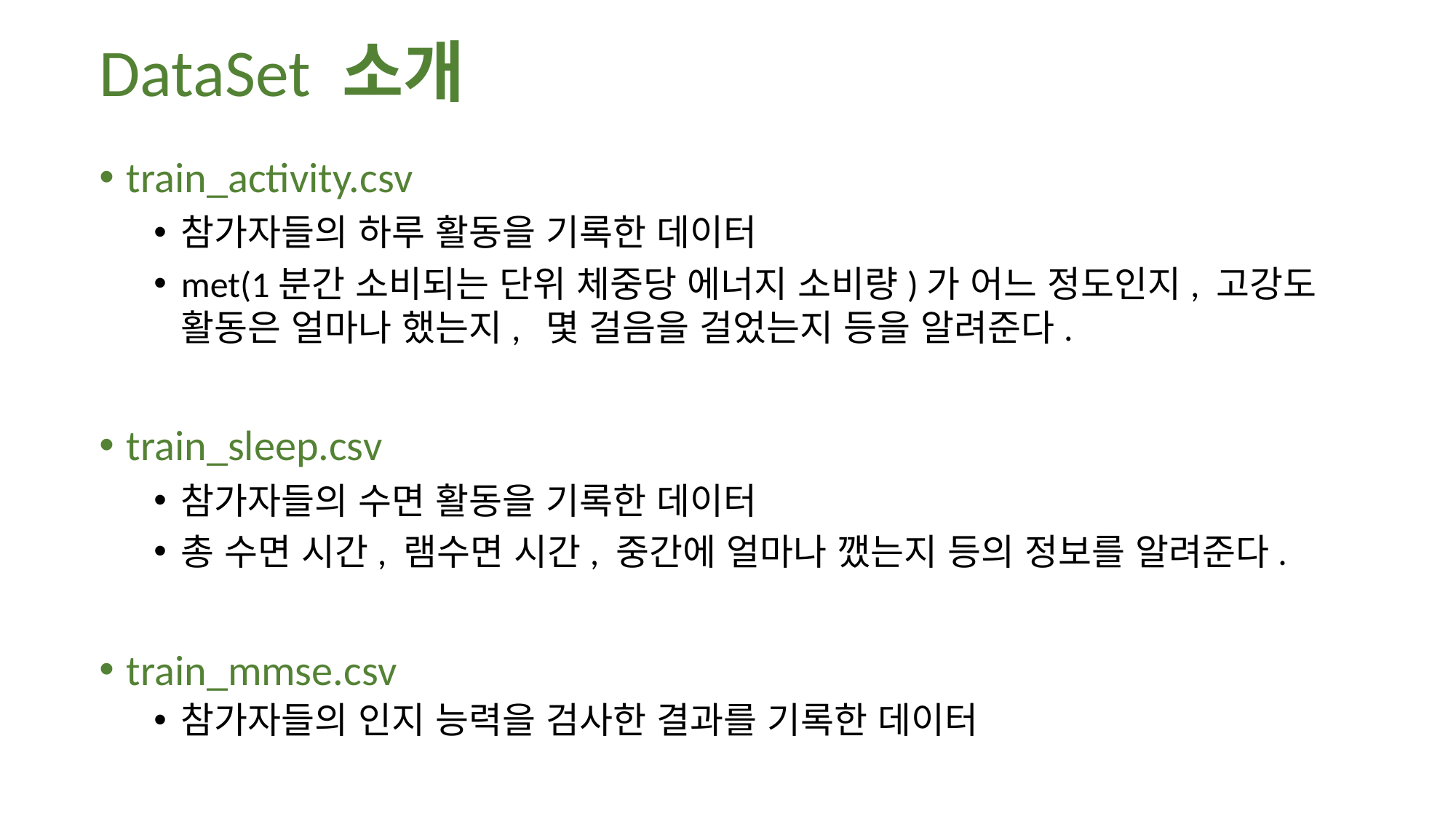

# DataSet 소개
train_activity.csv
참가자들의 하루 활동을 기록한 데이터
met(1분간 소비되는 단위 체중당 에너지 소비량)가 어느 정도인지, 고강도 활동은 얼마나 했는지,  몇 걸음을 걸었는지 등을 알려준다.

train_sleep.csv
참가자들의 수면 활동을 기록한 데이터
총 수면 시간, 램수면 시간, 중간에 얼마나 깼는지 등의 정보를 알려준다.

train_mmse.csv
참가자들의 인지 능력을 검사한 결과를 기록한 데이터